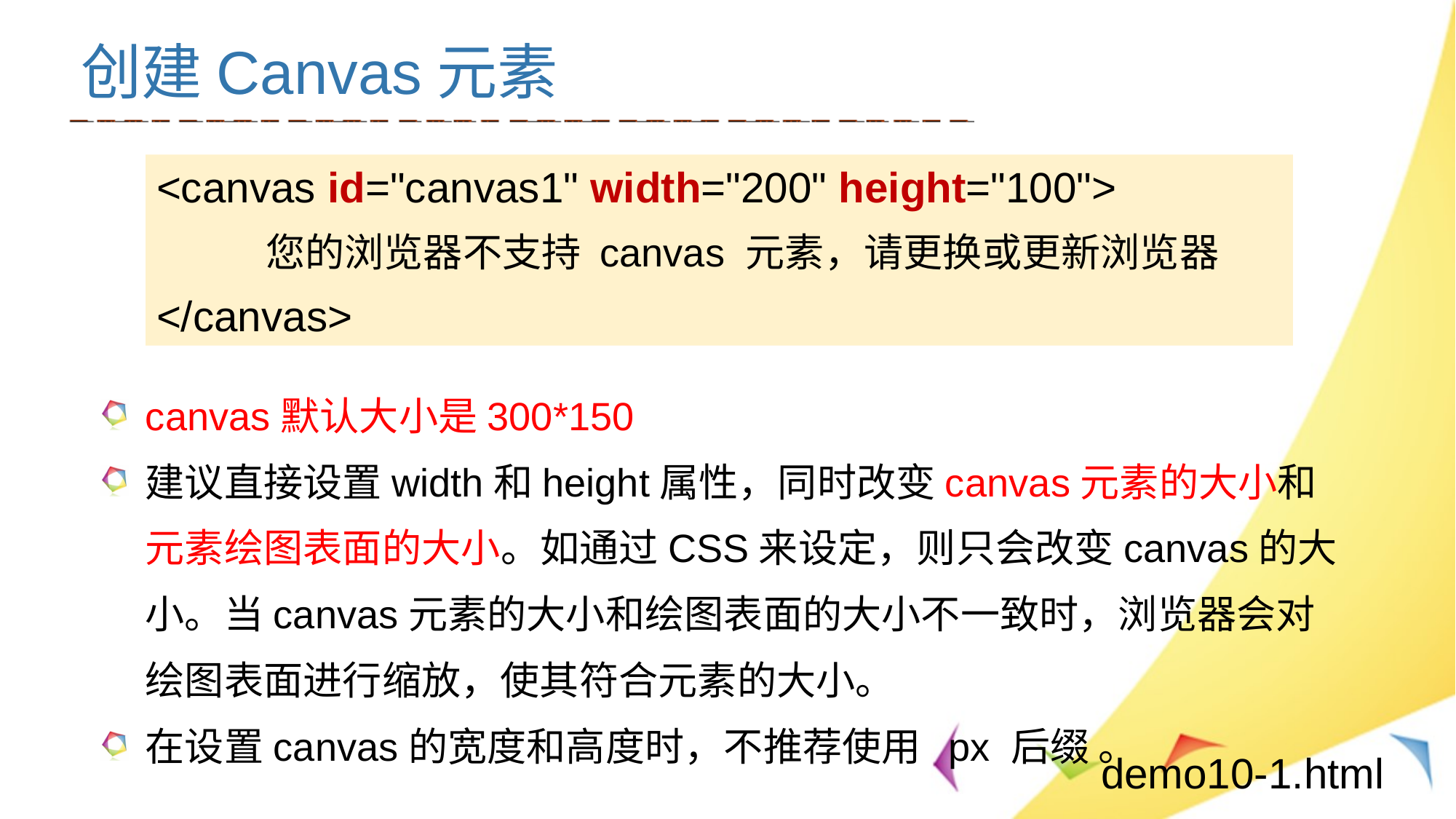

创建Canvas元素

<canvas id="canvas1" width="200" height="100">
	您的浏览器不支持 canvas 元素，请更换或更新浏览器
</canvas>
canvas默认大小是300*150
建议直接设置width和height属性，同时改变canvas元素的大小和元素绘图表面的大小。如通过CSS来设定，则只会改变canvas的大小。当canvas元素的大小和绘图表面的大小不一致时，浏览器会对绘图表面进行缩放，使其符合元素的大小。
在设置canvas的宽度和高度时，不推荐使用  px 后缀 。
demo10-1.html